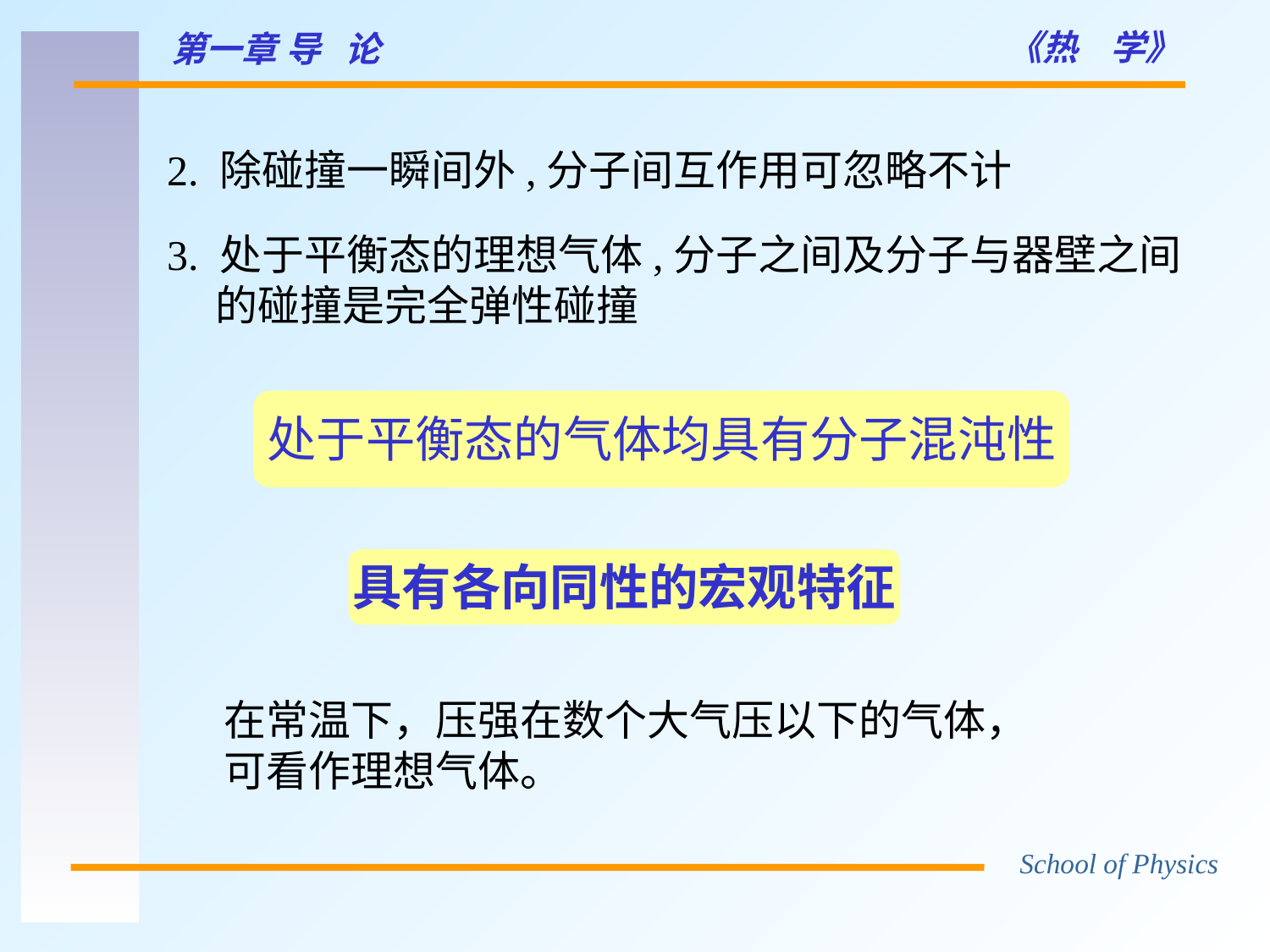

2. 除碰撞一瞬间外,分子间互作用可忽略不计
3. 处于平衡态的理想气体,分子之间及分子与器壁之间
    的碰撞是完全弹性碰撞

处于平衡态的气体均具有分子混沌性
具有各向同性的宏观特征

在常温下，压强在数个大气压以下的气体，可看作理想气体。